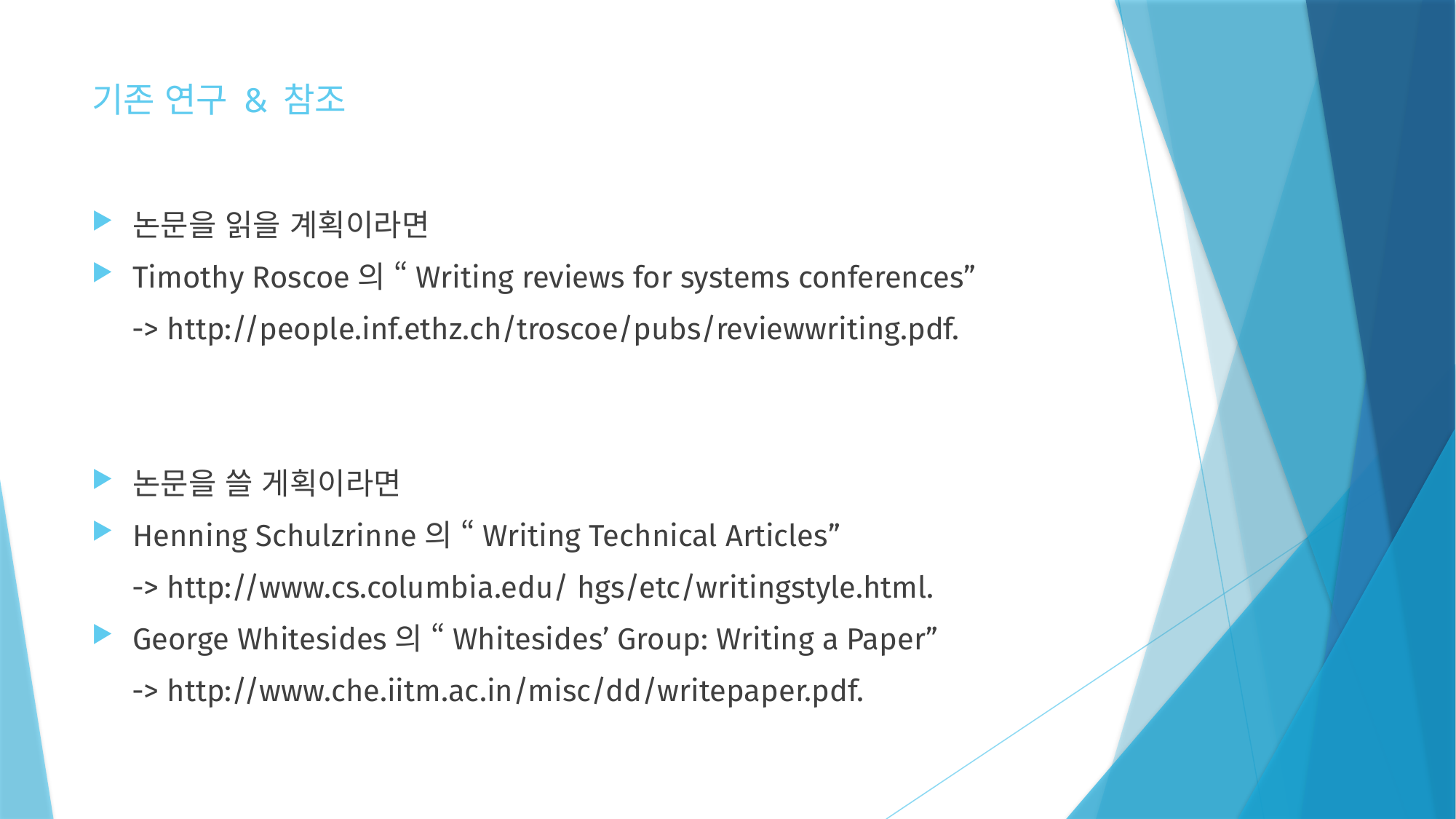

# 기존 연구 & 참조
논문을 읽을 계획이라면
Timothy Roscoe의 “Writing reviews for systems conferences”
     -> http://people.inf.ethz.ch/troscoe/pubs/reviewwriting.pdf.

논문을 쓸 게획이라면
Henning Schulzrinne의 “Writing Technical Articles”
     -> http://www.cs.columbia.edu/ hgs/etc/writingstyle.html.
George Whitesides의 “Whitesides’ Group: Writing a Paper”
     -> http://www.che.iitm.ac.in/misc/dd/writepaper.pdf.